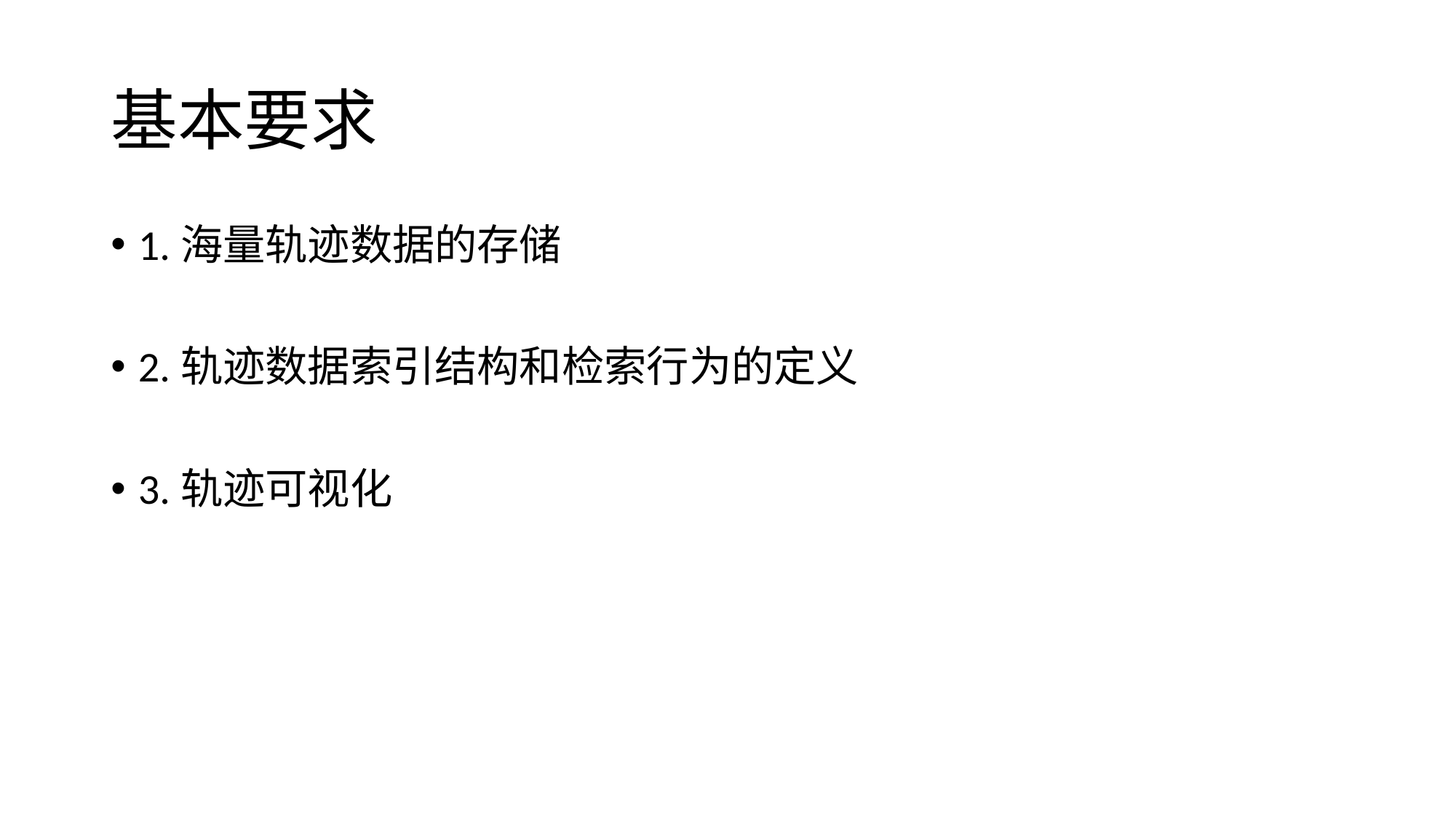

# 基本要求
1.海量轨迹数据的存储

2.轨迹数据索引结构和检索行为的定义

3.轨迹可视化